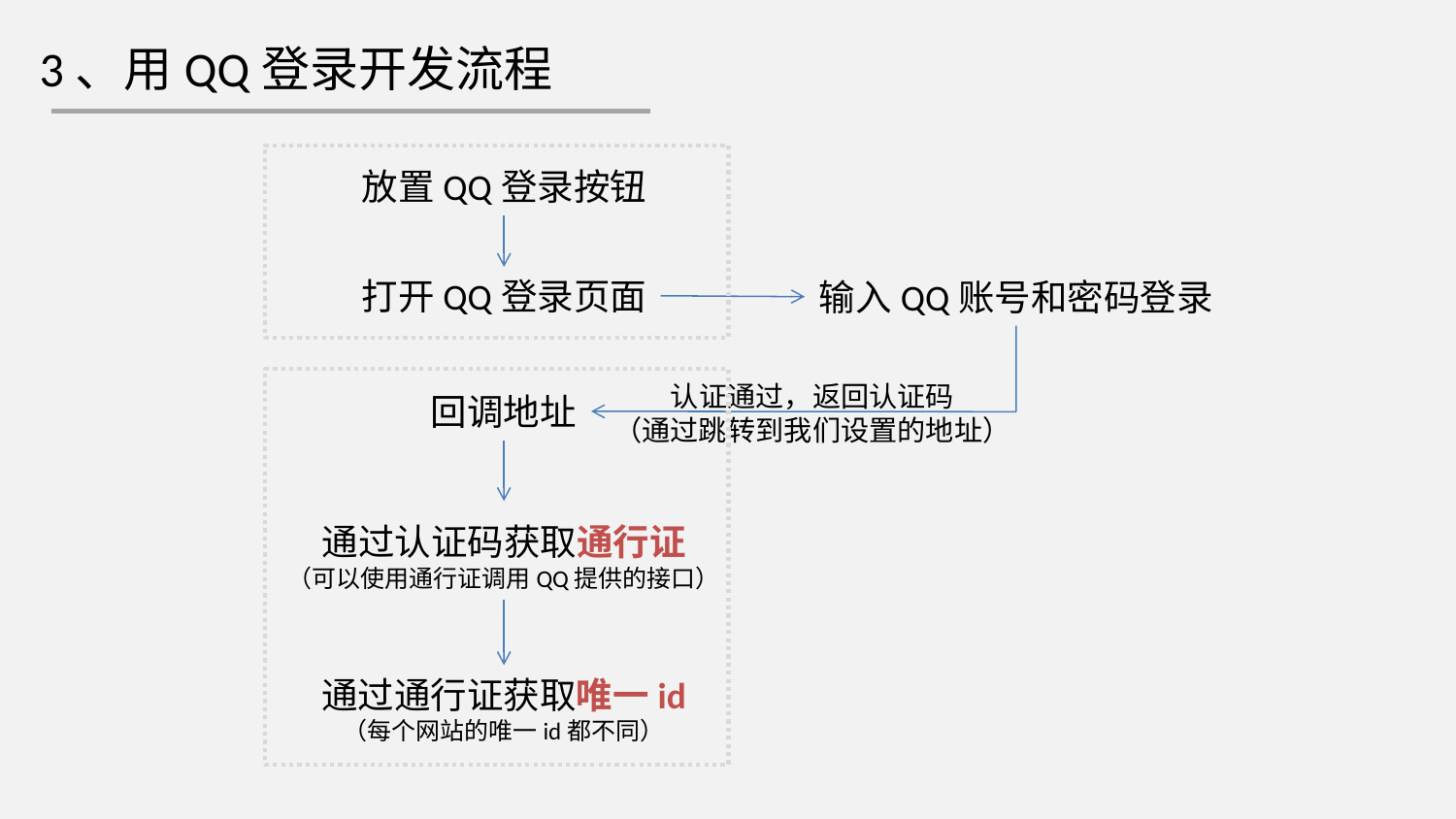

3、用QQ登录开发流程

放置QQ登录按钮
打开QQ登录页面
输入QQ账号和密码登录

认证通过，返回认证码
（通过跳转到我们设置的地址）
回调地址
通过认证码获取通行证
（可以使用通行证调用QQ提供的接口）
通过通行证获取唯一id
（每个网站的唯一id都不同）